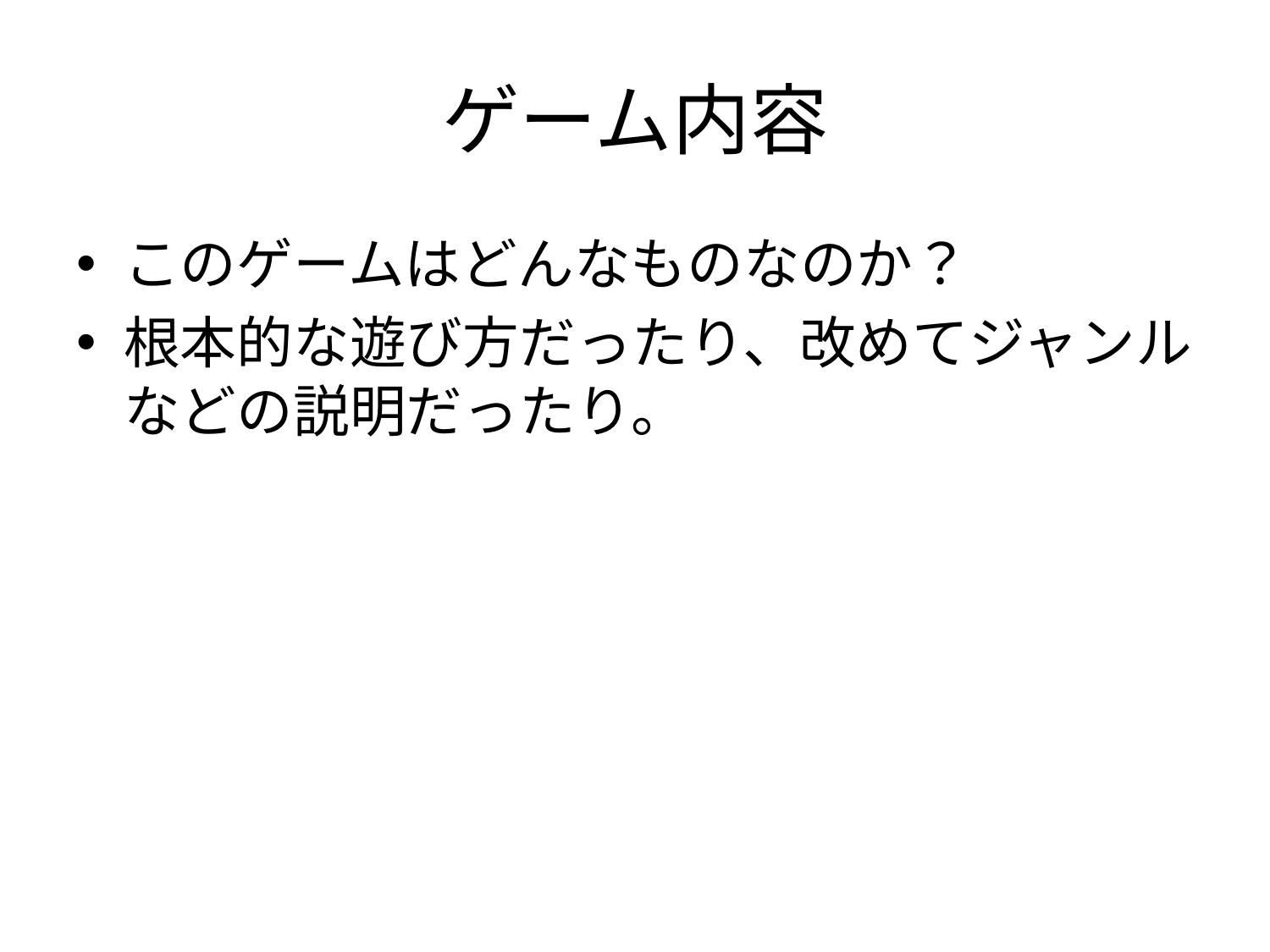

# ゲーム内容
このゲームはどんなものなのか？
根本的な遊び方だったり、改めてジャンルなどの説明だったり。